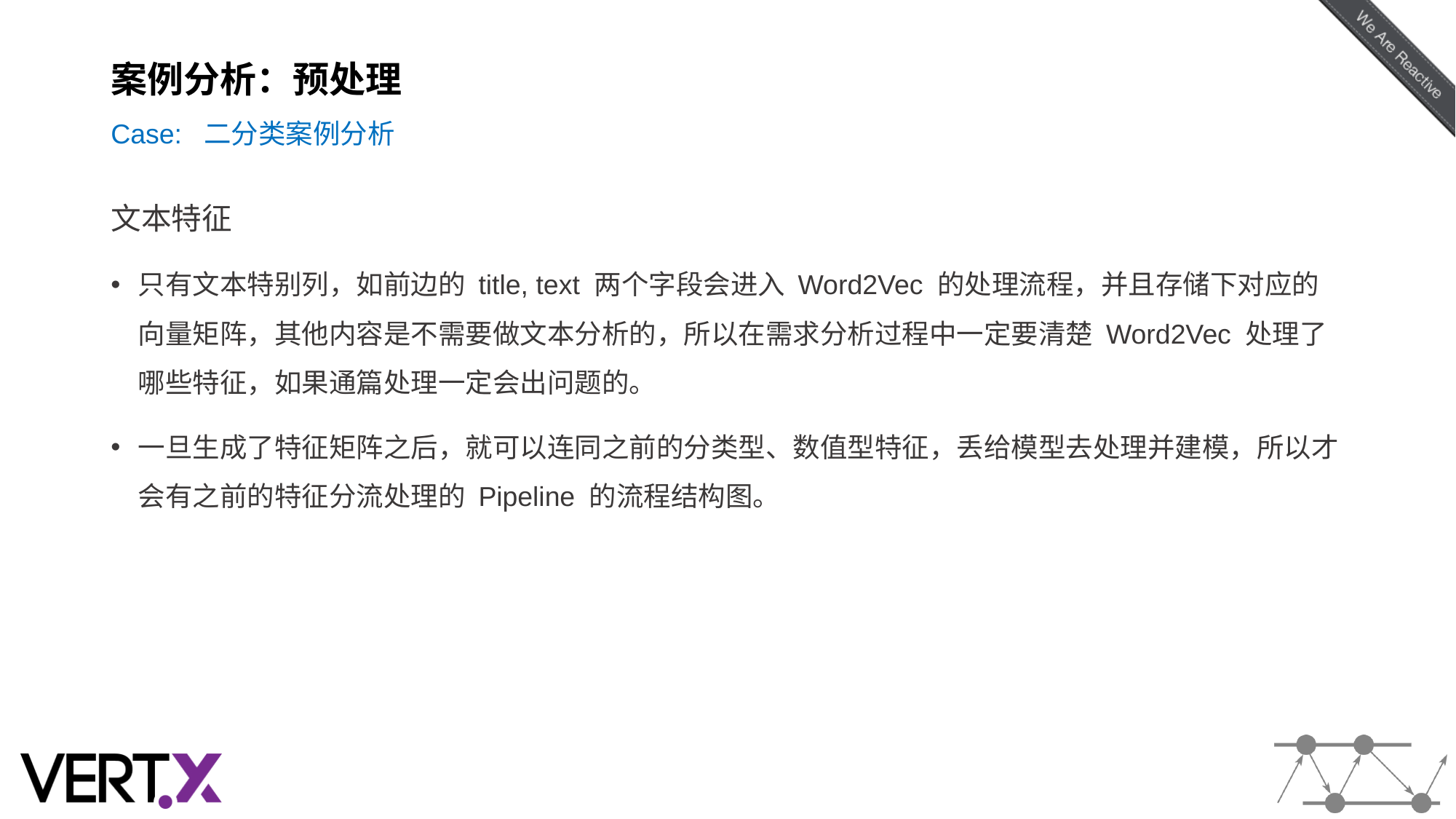

# 案例分析：预处理 Case:  二分类案例分析
文本特征
只有文本特别列，如前边的 title, text 两个字段会进入 Word2Vec 的处理流程，并且存储下对应的向量矩阵，其他内容是不需要做文本分析的，所以在需求分析过程中一定要清楚 Word2Vec 处理了哪些特征，如果通篇处理一定会出问题的。
一旦生成了特征矩阵之后，就可以连同之前的分类型、数值型特征，丢给模型去处理并建模，所以才会有之前的特征分流处理的 Pipeline 的流程结构图。